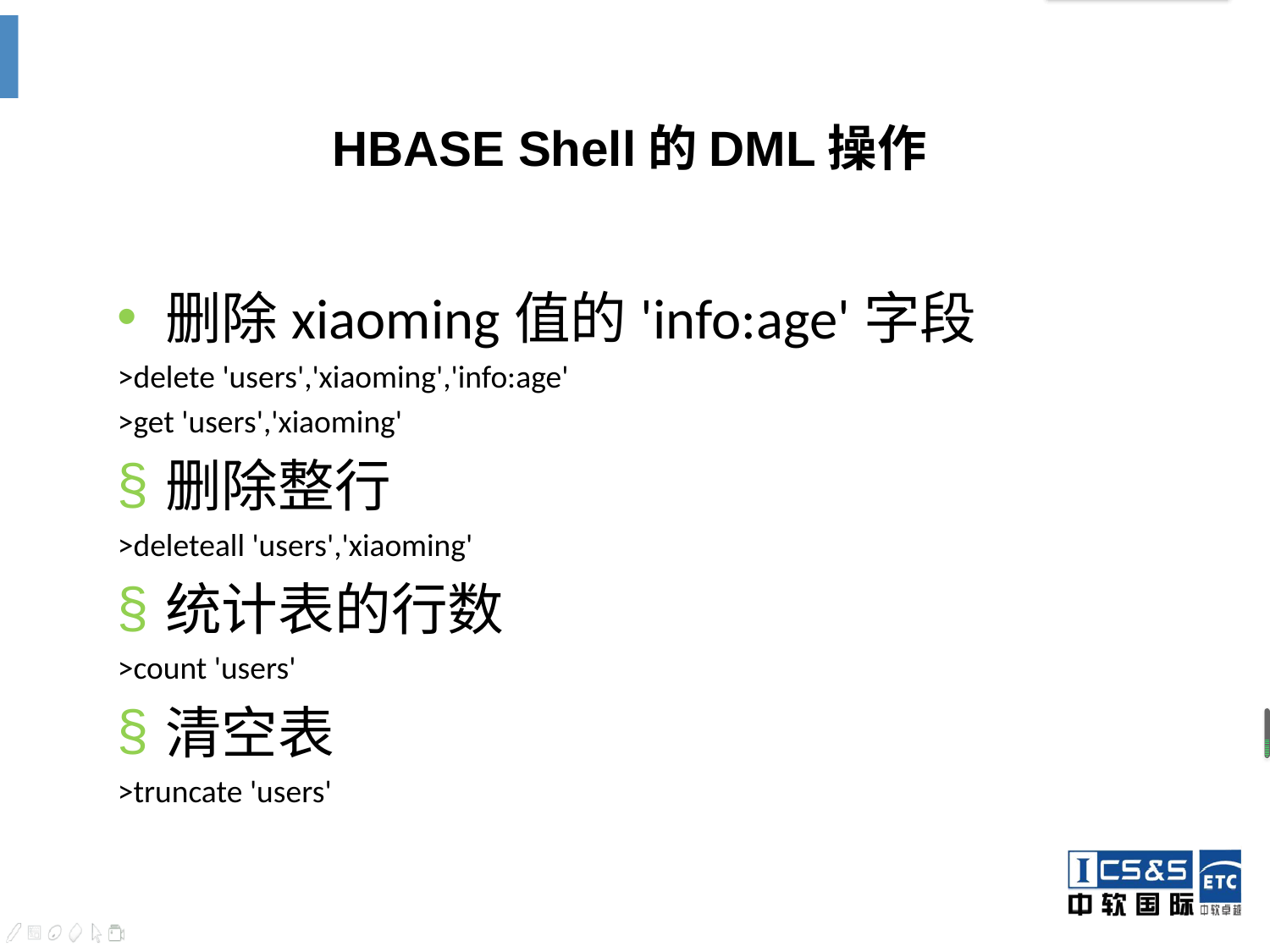

# HBASE Shell的DML操作
删除xiaoming值的'info:age'字段
>delete 'users','xiaoming','info:age'
>get 'users','xiaoming'
删除整行
>deleteall 'users','xiaoming'
统计表的行数
>count 'users'
清空表
>truncate 'users'